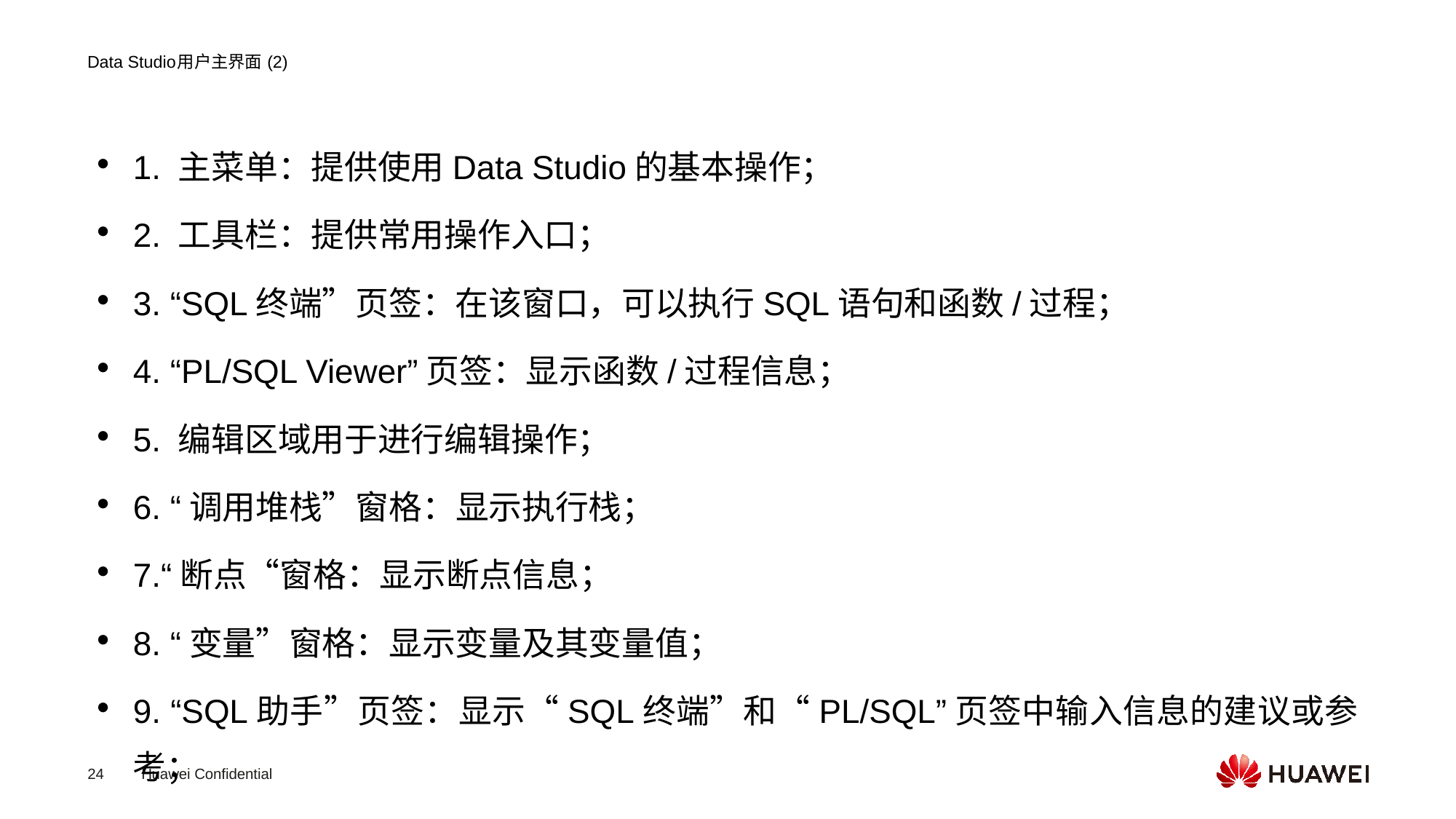

# Data Studio用户主界面 (2)
1. 主菜单：提供使用Data Studio的基本操作；
2. 工具栏：提供常用操作入口；
3. “SQL终端”页签：在该窗口，可以执行SQL语句和函数/过程；
4. “PL/SQL Viewer”页签：显示函数/过程信息；
5. 编辑区域用于进行编辑操作；
6. “调用堆栈”窗格：显示执行栈；
7.“断点“窗格：显示断点信息；
8. “变量”窗格：显示变量及其变量值；
9. “SQL助手”页签：显示“SQL终端”和“PL/SQL”页签中输入信息的建议或参考；